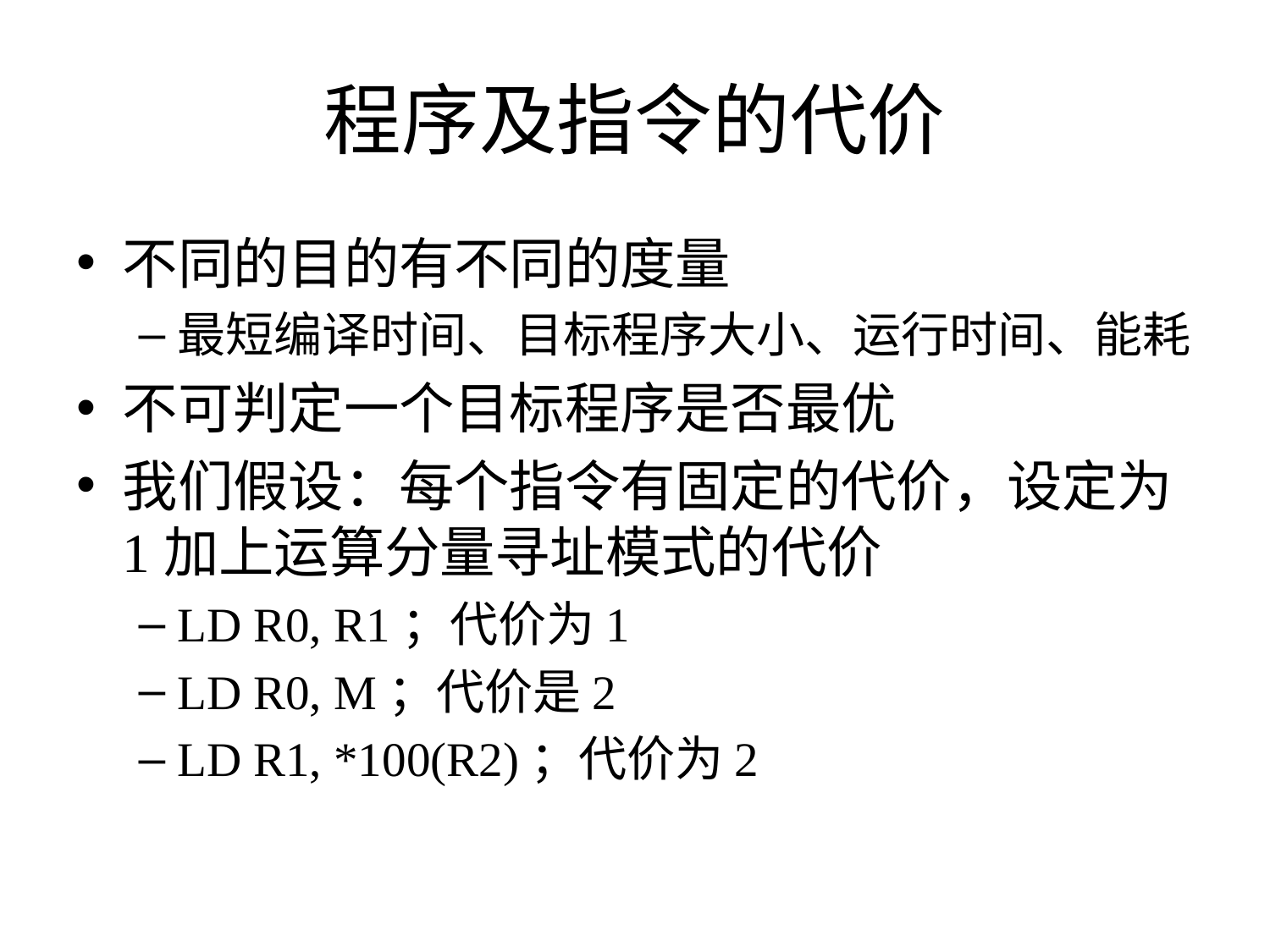

# 程序及指令的代价
不同的目的有不同的度量
最短编译时间、目标程序大小、运行时间、能耗
不可判定一个目标程序是否最优
我们假设：每个指令有固定的代价，设定为1加上运算分量寻址模式的代价
LD R0, R1；代价为1
LD R0, M；代价是2
LD R1, *100(R2)；代价为2